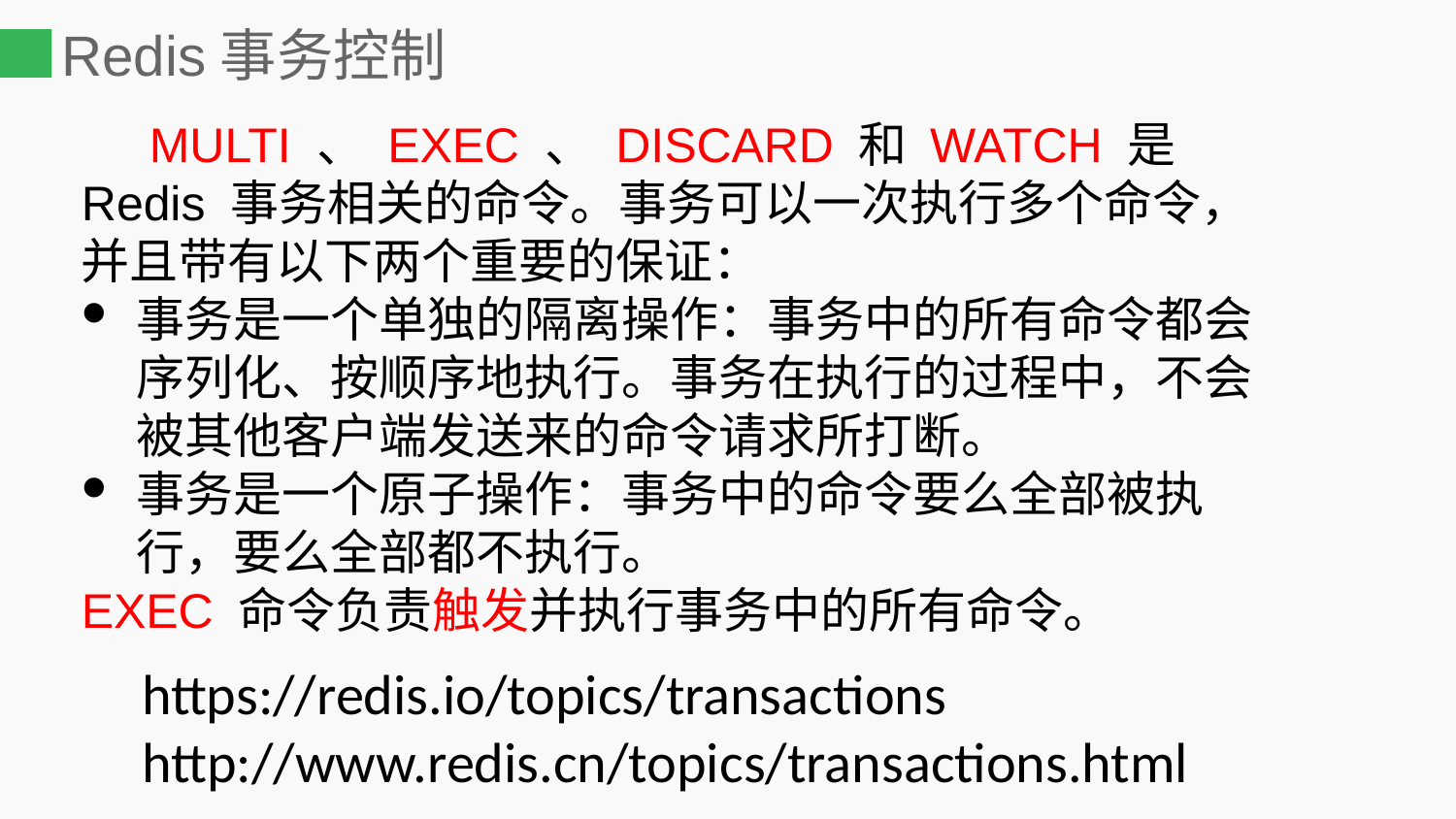

# Redis事务控制
     MULTI 、 EXEC 、 DISCARD 和 WATCH 是 Redis 事务相关的命令。事务可以一次执行多个命令， 并且带有以下两个重要的保证：
事务是一个单独的隔离操作：事务中的所有命令都会序列化、按顺序地执行。事务在执行的过程中，不会被其他客户端发送来的命令请求所打断。
事务是一个原子操作：事务中的命令要么全部被执行，要么全部都不执行。
EXEC 命令负责触发并执行事务中的所有命令。
https://redis.io/topics/transactions
http://www.redis.cn/topics/transactions.html